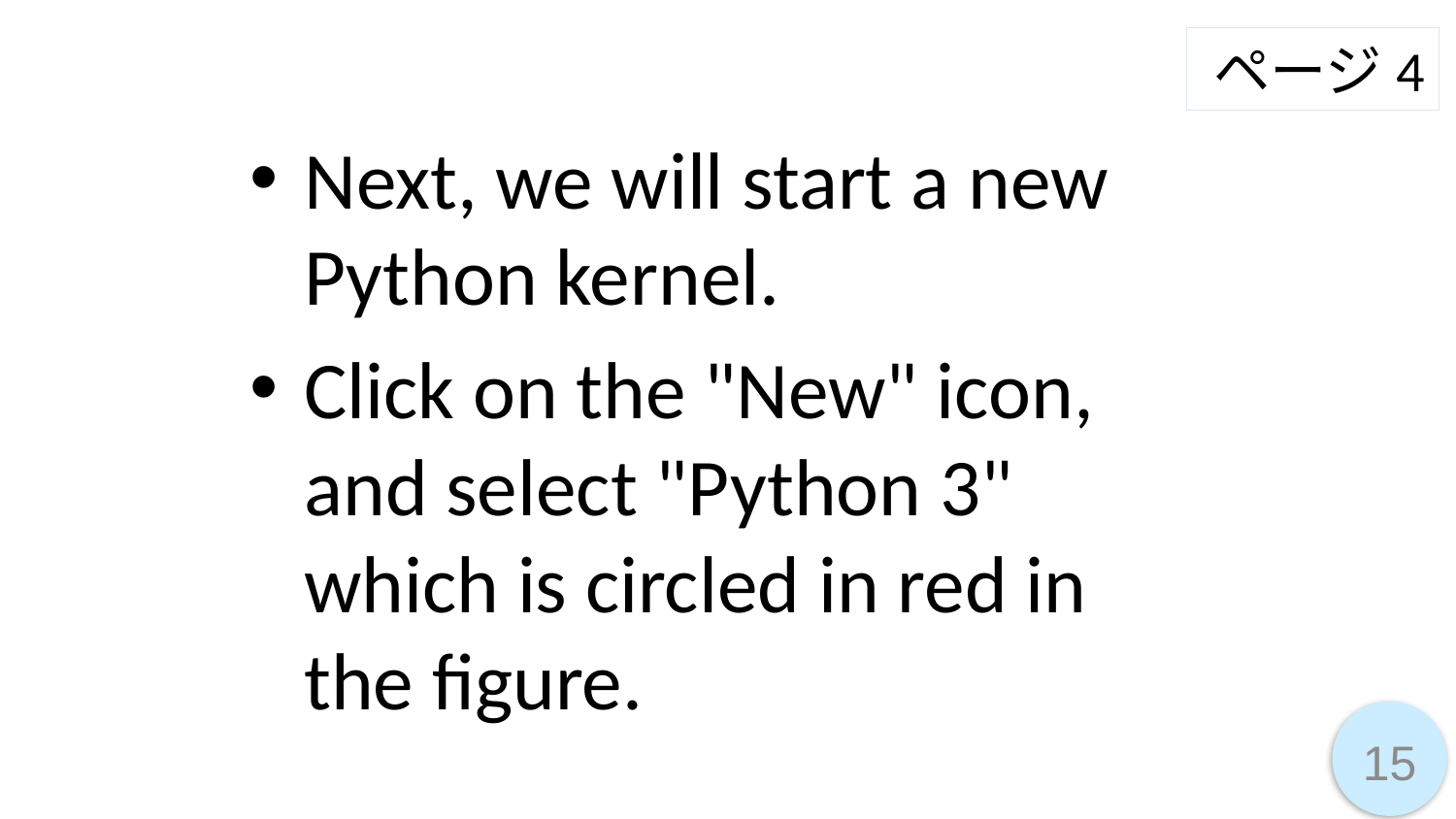

ページ4
Next, we will start a new Python kernel.
Click on the "New" icon, and select "Python 3" which is circled in red in the figure.
15